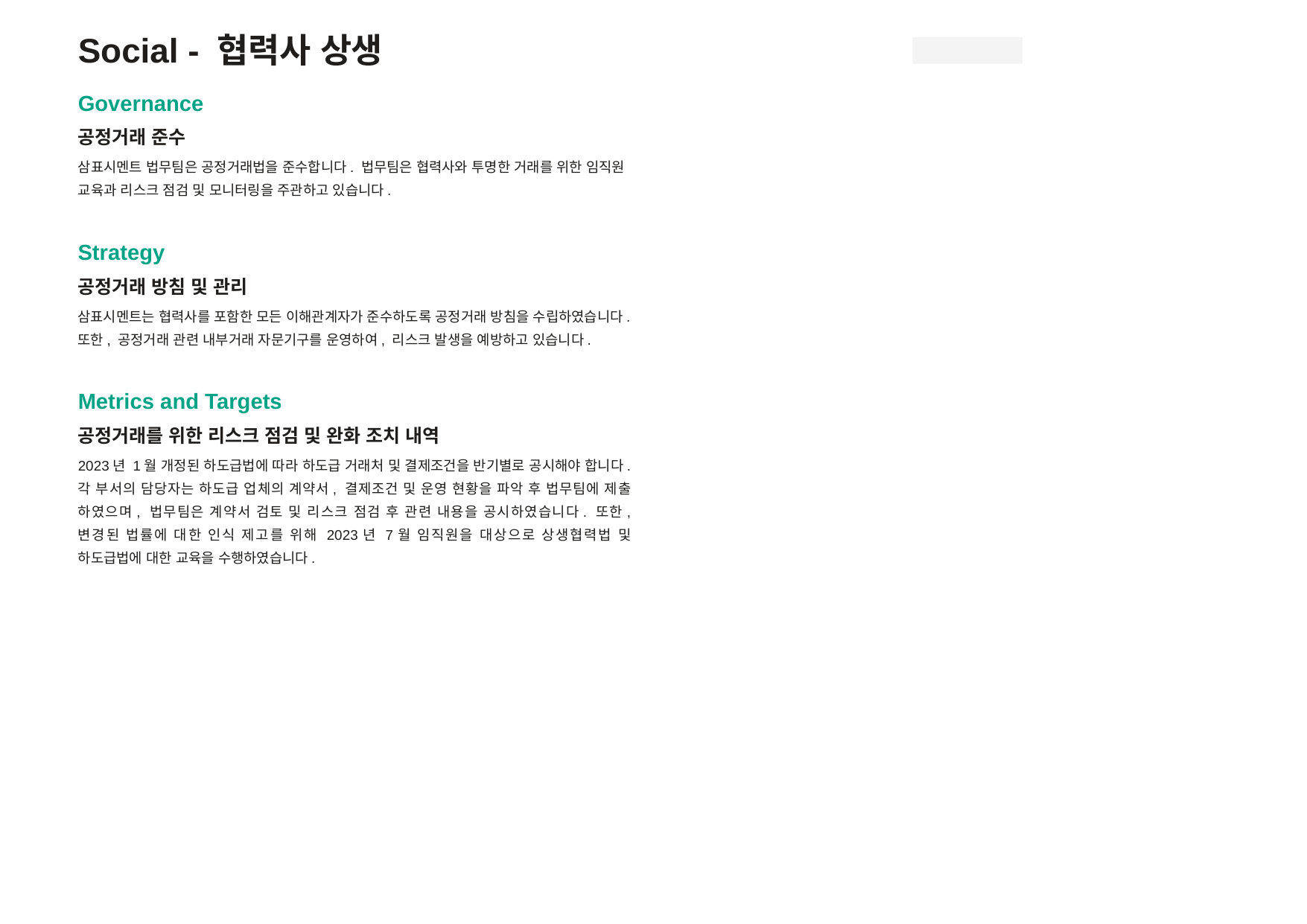

Social - 협력사 상생
Governance
공정거래 준수
삼표시멘트 법무팀은 공정거래법을 준수합니다. 법무팀은 협력사와 투명한 거래를 위한 임직원 교육과 리스크 점검 및 모니터링을 주관하고 있습니다.

Strategy
공정거래 방침 및 관리
삼표시멘트는 협력사를 포함한 모든 이해관계자가 준수하도록 공정거래 방침을 수립하였습니다. 또한, 공정거래 관련 내부거래 자문기구를 운영하여, 리스크 발생을 예방하고 있습니다.

Metrics and Targets
공정거래를 위한 리스크 점검 및 완화 조치 내역
2023년 1월 개정된 하도급법에 따라 하도급 거래처 및 결제조건을 반기별로 공시해야 합니다. 각 부서의 담당자는 하도급 업체의 계약서, 결제조건 및 운영 현황을 파악 후 법무팀에 제출 하였으며, 법무팀은 계약서 검토 및 리스크 점검 후 관련 내용을 공시하였습니다. 또한, 변경된 법률에 대한 인식 제고를 위해 2023년 7월 임직원을 대상으로 상생협력법 및 하도급법에 대한 교육을 수행하였습니다.
공정거래 방침 (요약)